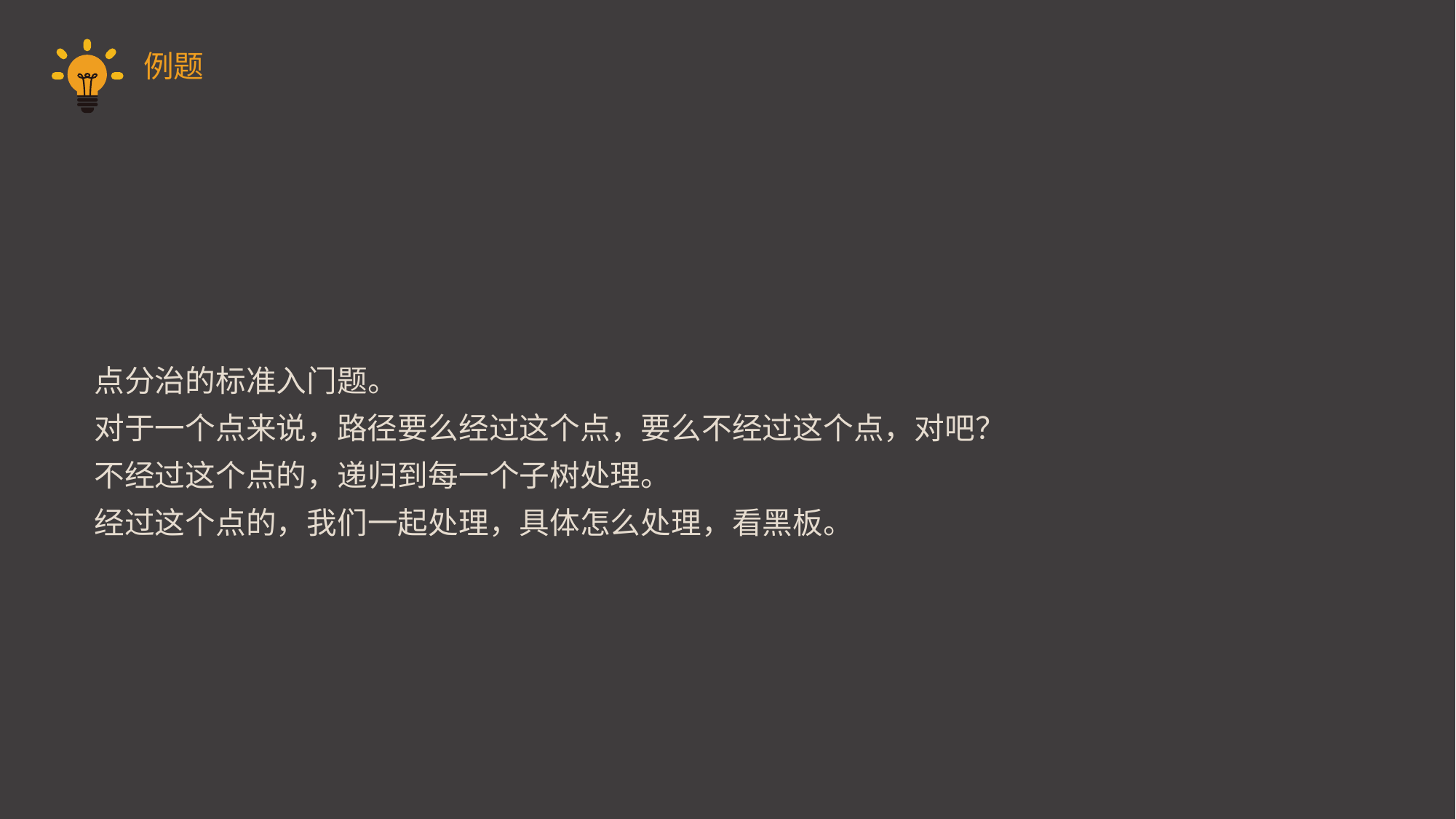

例题
点分治的标准入门题。
对于一个点来说，路径要么经过这个点，要么不经过这个点，对吧？
不经过这个点的，递归到每一个子树处理。
经过这个点的，我们一起处理，具体怎么处理，看黑板。